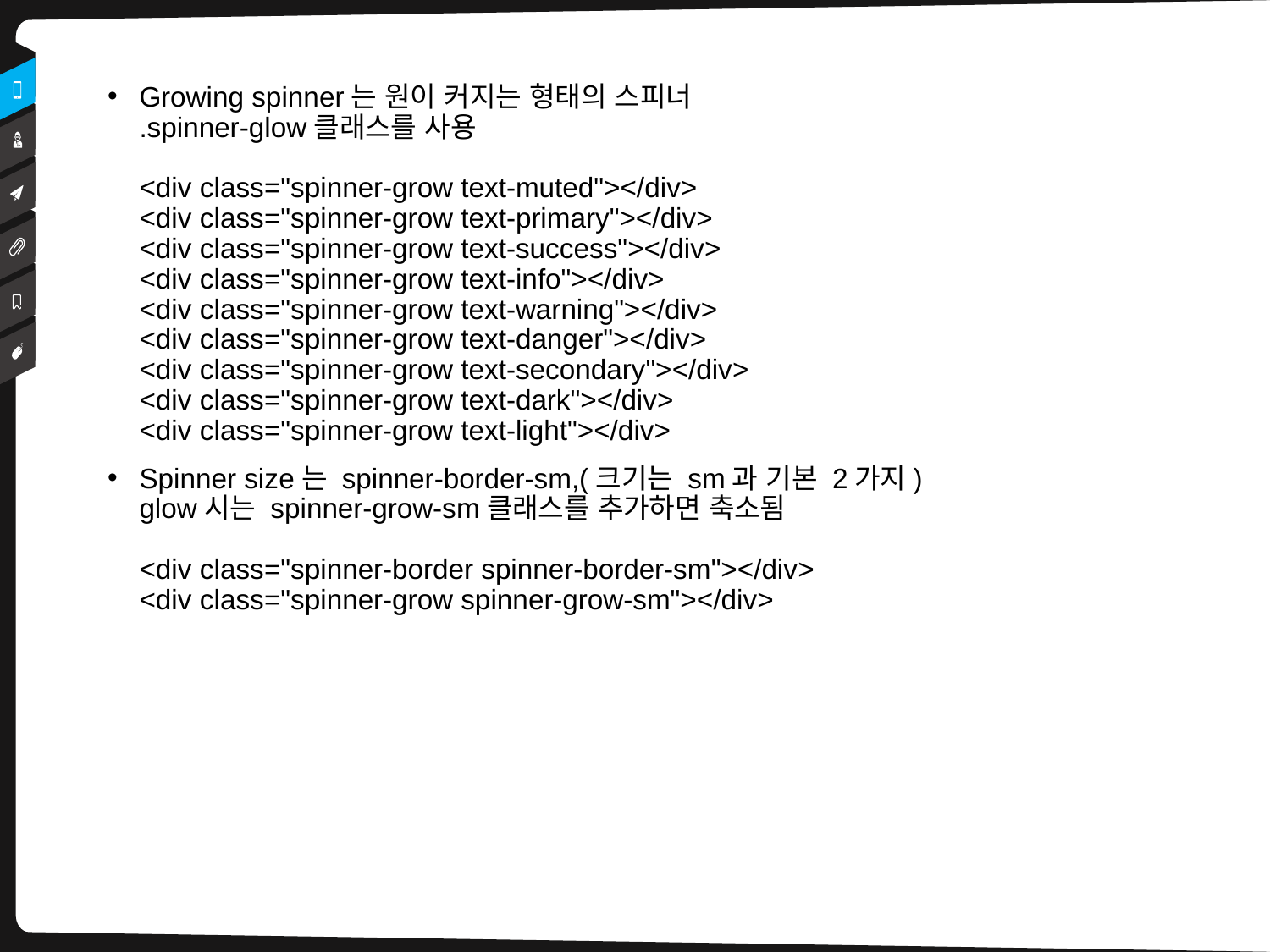

Growing spinner는 원이 커지는 형태의 스피너
.spinner-glow클래스를 사용
<div class="spinner-grow text-muted"></div>
<div class="spinner-grow text-primary"></div>
<div class="spinner-grow text-success"></div>
<div class="spinner-grow text-info"></div>
<div class="spinner-grow text-warning"></div>
<div class="spinner-grow text-danger"></div>
<div class="spinner-grow text-secondary"></div>
<div class="spinner-grow text-dark"></div>
<div class="spinner-grow text-light"></div>
Spinner size는 spinner-border-sm,(크기는 sm과 기본 2가지)
glow시는 spinner-grow-sm클래스를 추가하면 축소됨
<div class="spinner-border spinner-border-sm"></div>
<div class="spinner-grow spinner-grow-sm"></div>